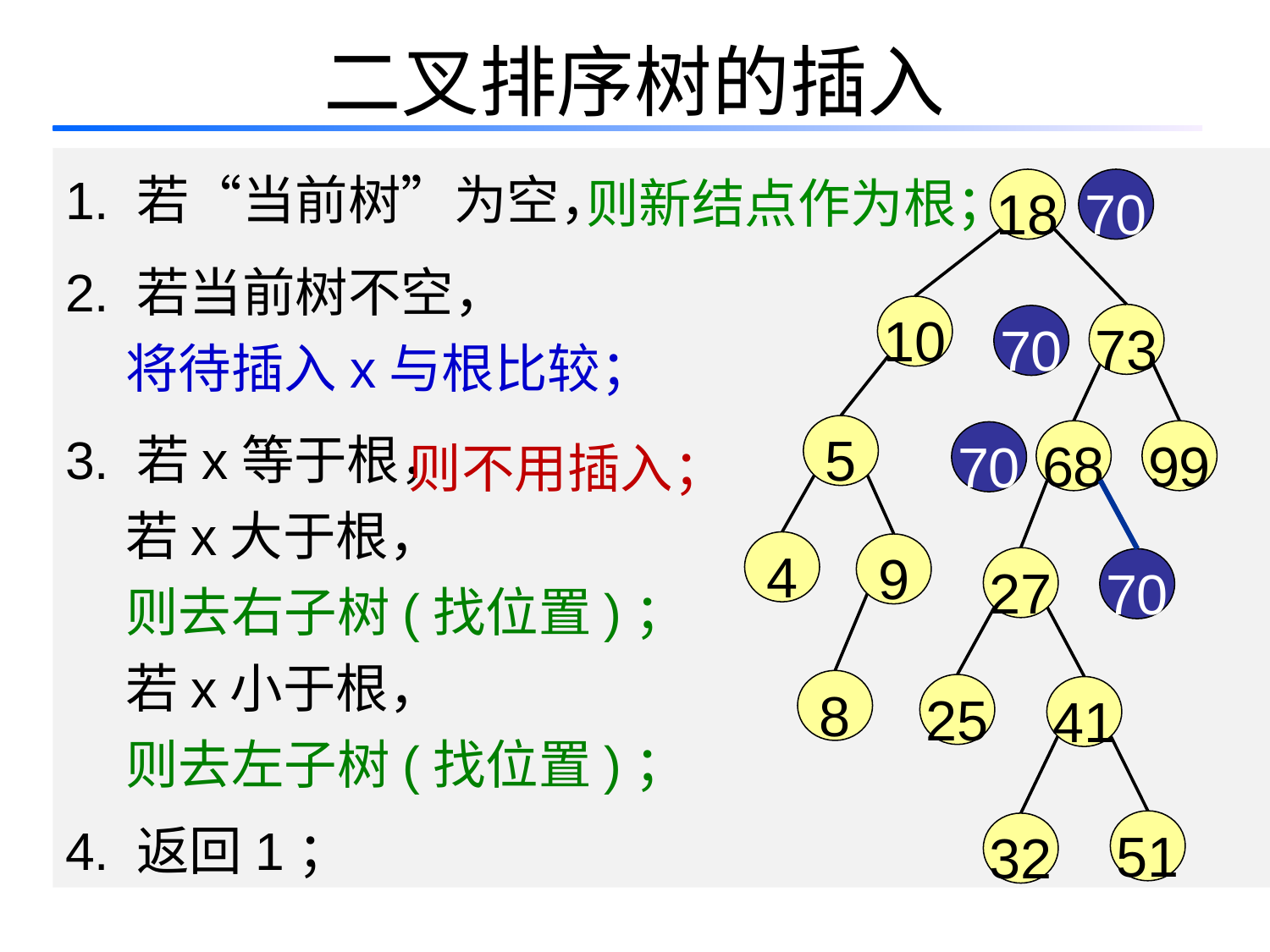

# 二叉排序树的插入

1. 若“当前树”为空，
2. 若当前树不空，
    将待插入x与根比较；
3. 若x等于根，
    若x大于根，
    则去右子树(找位置)；
    若x小于根，
    则去左子树(找位置)；
4. 返回1；
则新结点作为根；
18
70
10
73
70
则不用插入；
5
68
99
70
4
9
27
70
8
25
41
51
32